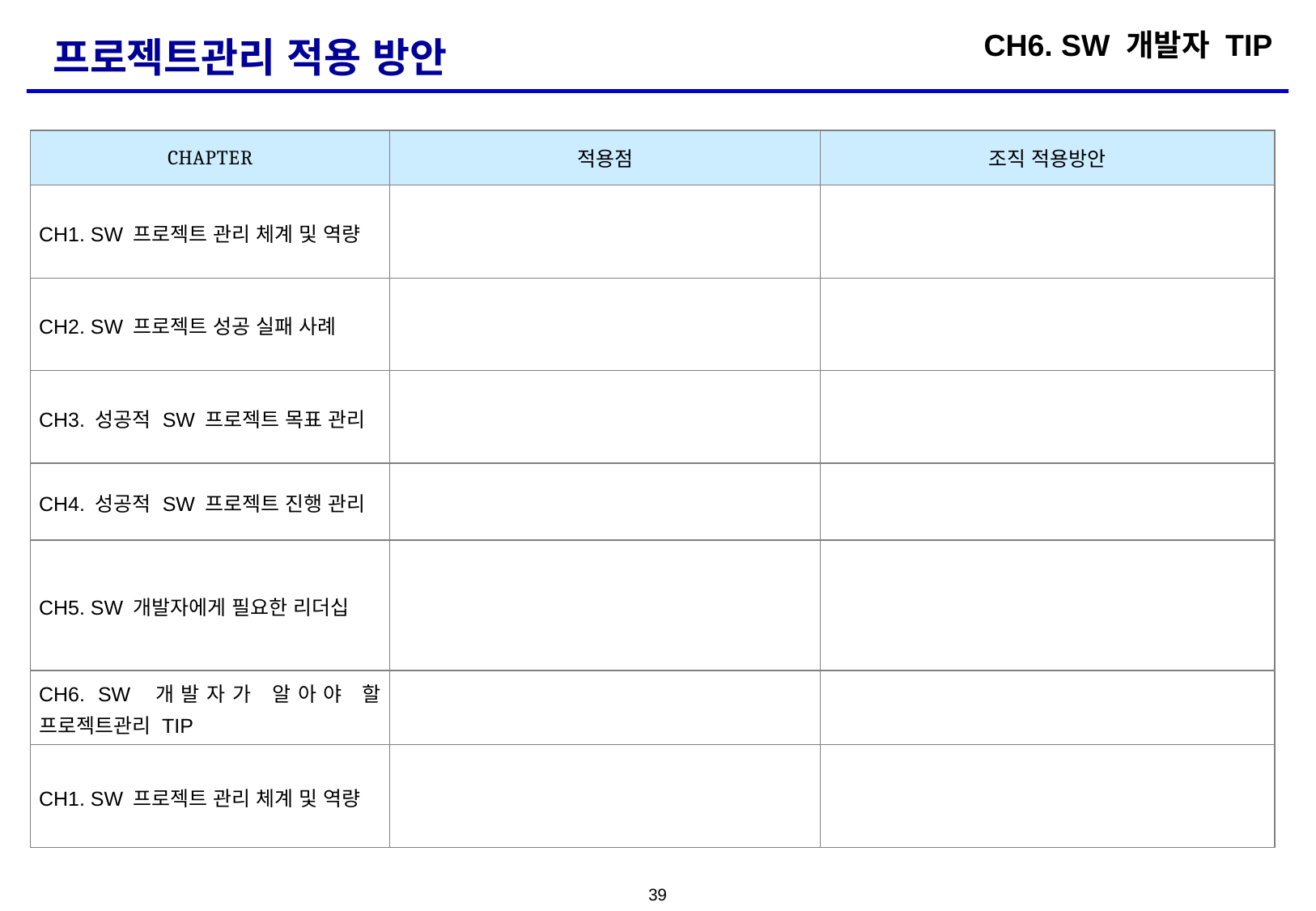

# 프로젝트관리 적용 방안
CH6. SW 개발자 TIP
| CHAPTER | 적용점 | 조직 적용방안 |
| --- | --- | --- |
| CH1. SW 프로젝트 관리 체계 및 역량 |  |  |
| CH2. SW 프로젝트 성공 실패 사례 |  |  |
| CH3. 성공적 SW 프로젝트 목표 관리 |  |  |
| CH4. 성공적 SW 프로젝트 진행 관리 |  |  |
| CH5. SW 개발자에게 필요한 리더십 |  |  |
| CH6. SW 개발자가 알아야 할 프로젝트관리 TIP |  |  |
| CH1. SW 프로젝트 관리 체계 및 역량 |  |  |